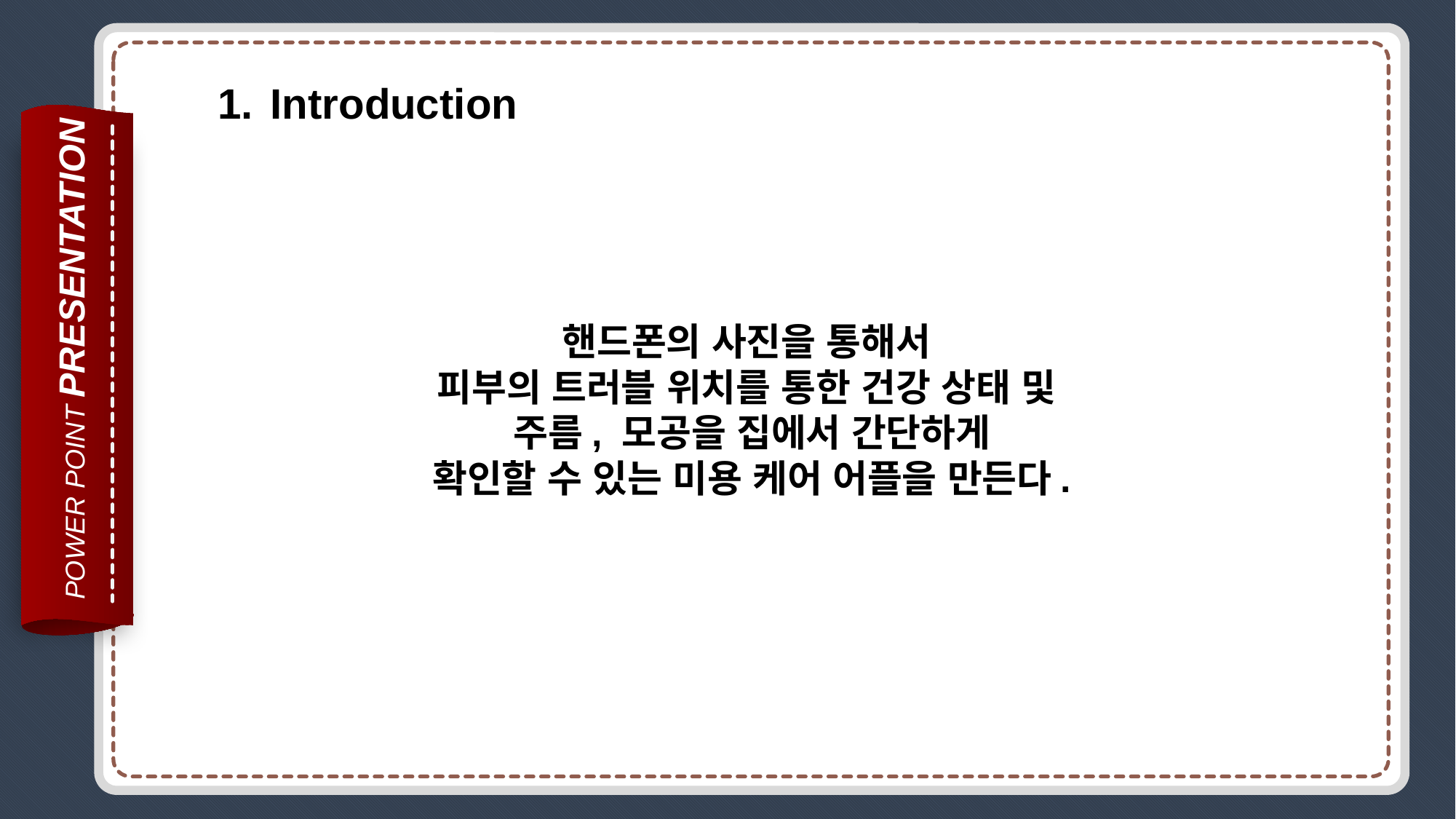

핸드폰의 사진을 통해서
피부의 트러블 위치를 통한 건강 상태 및
주름, 모공을 집에서 간단하게
확인할 수 있는 미용 케어 어플을 만든다.

 Introduction

POWER POINT PRESENTATION